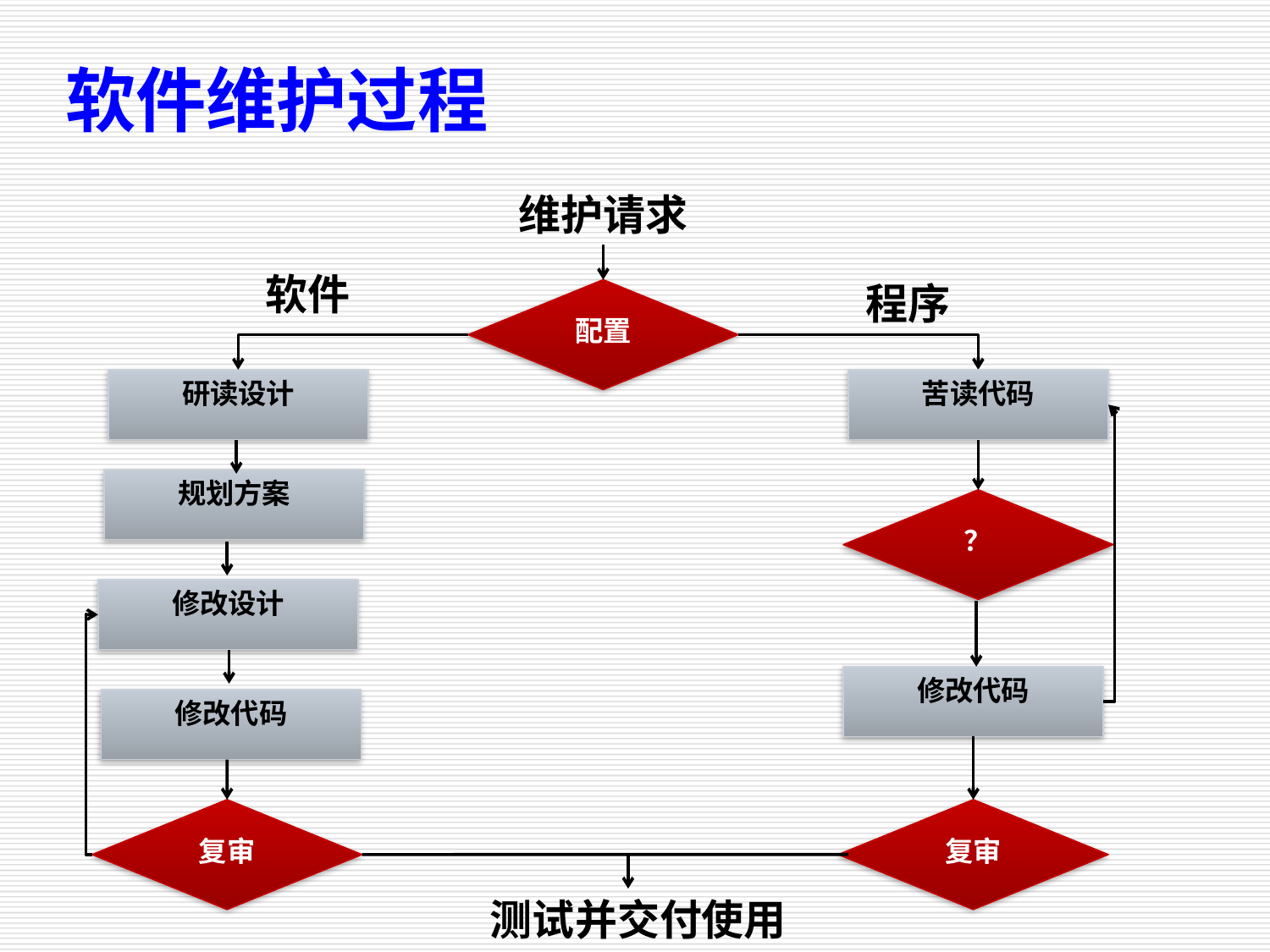

软件维护过程
维护请求
软件
程序
配置
研读设计
苦读代码
规划方案
？
修改设计
修改代码
修改代码
复审
复审
测试并交付使用